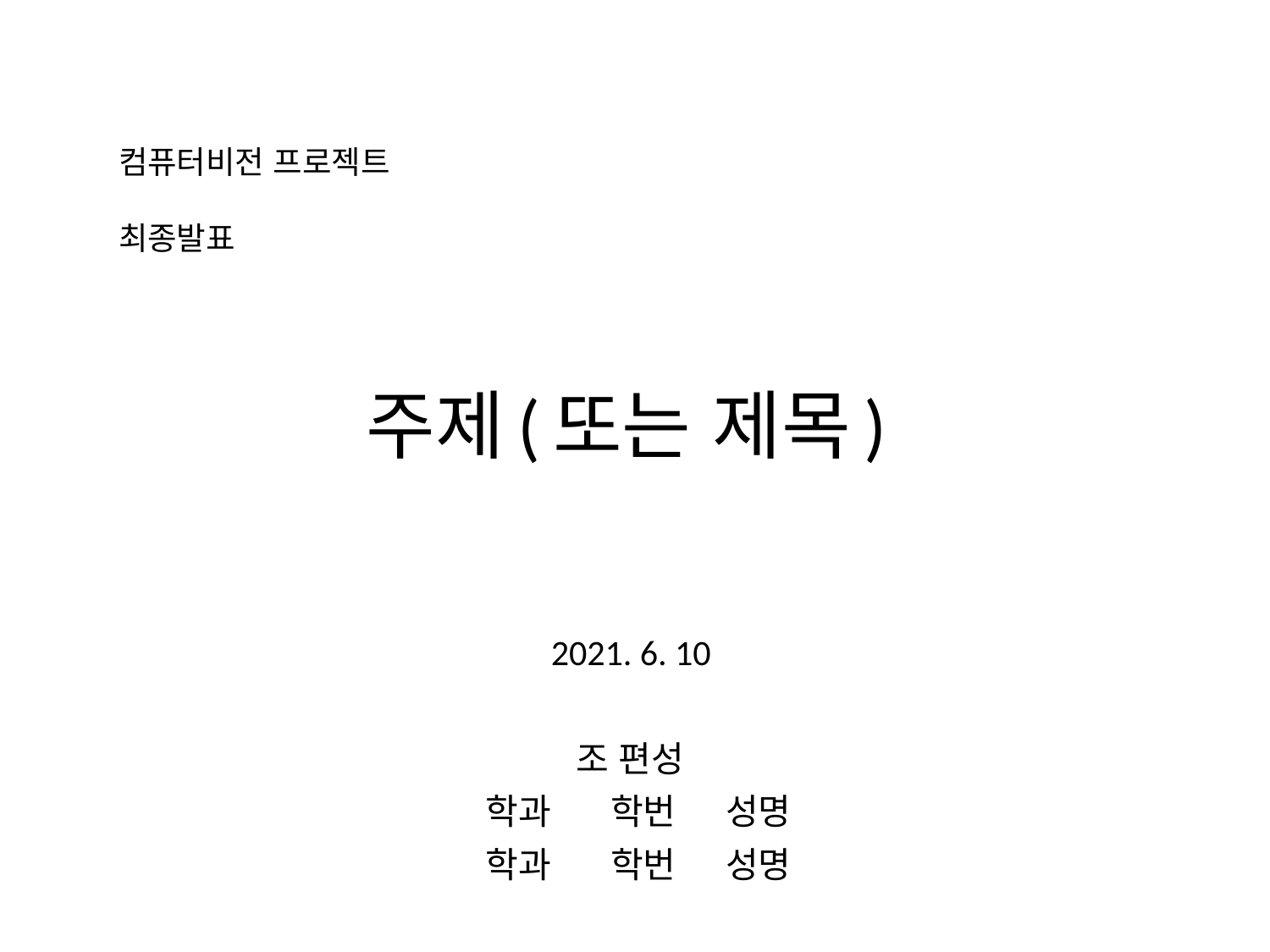

컴퓨터비전 프로젝트

최종발표
# 주제(또는 제목)

2021. 6. 10

조 편성
 학과      학번     성명
 학과      학번     성명